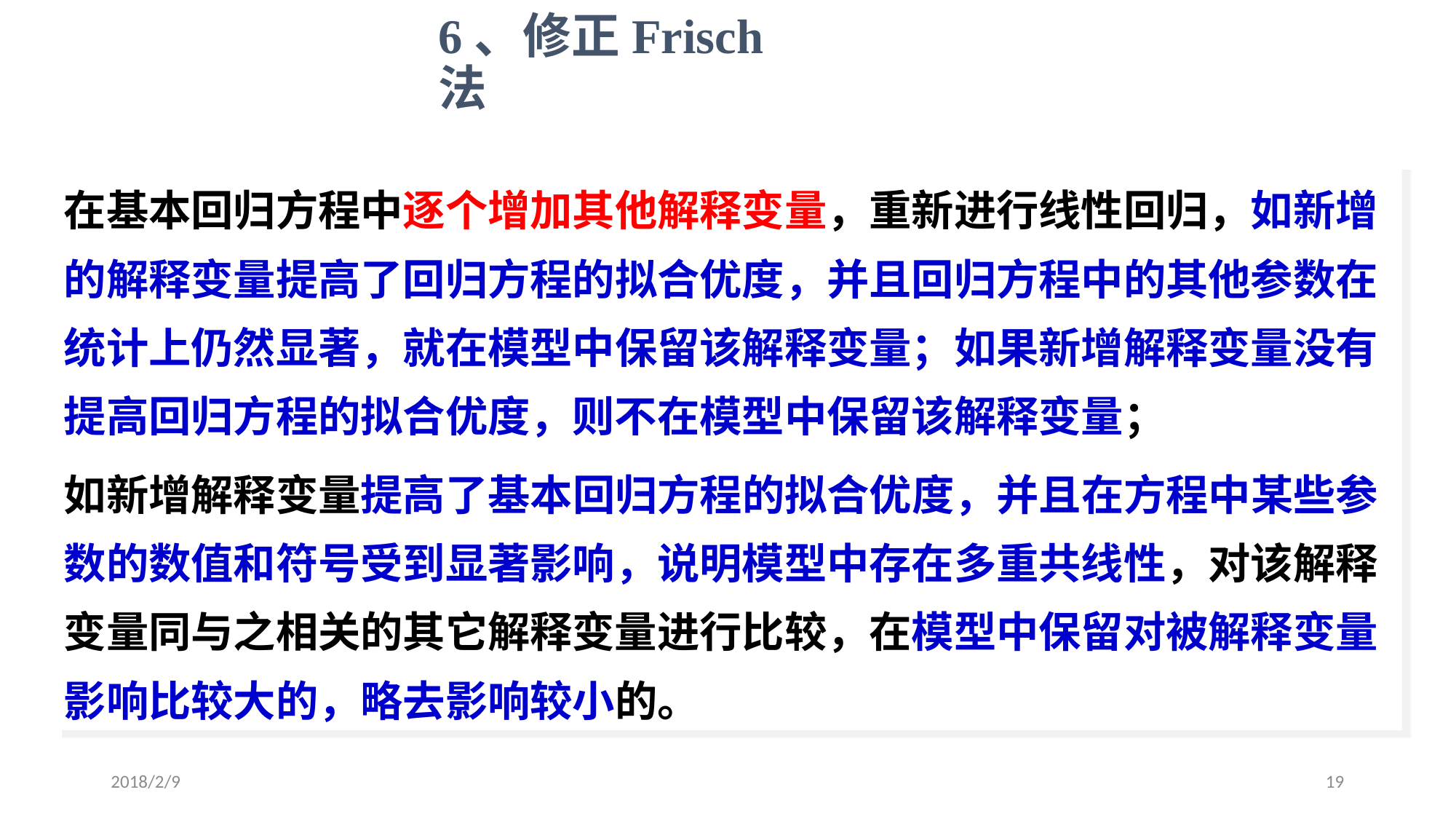

# 6、修正Frisch法
在基本回归方程中逐个增加其他解释变量，重新进行线性回归，如新增的解释变量提高了回归方程的拟合优度，并且回归方程中的其他参数在统计上仍然显著，就在模型中保留该解释变量；如果新增解释变量没有提高回归方程的拟合优度，则不在模型中保留该解释变量；
如新增解释变量提高了基本回归方程的拟合优度，并且在方程中某些参数的数值和符号受到显著影响，说明模型中存在多重共线性，对该解释变量同与之相关的其它解释变量进行比较，在模型中保留对被解释变量影响比较大的，略去影响较小的。
2018/2/9
19